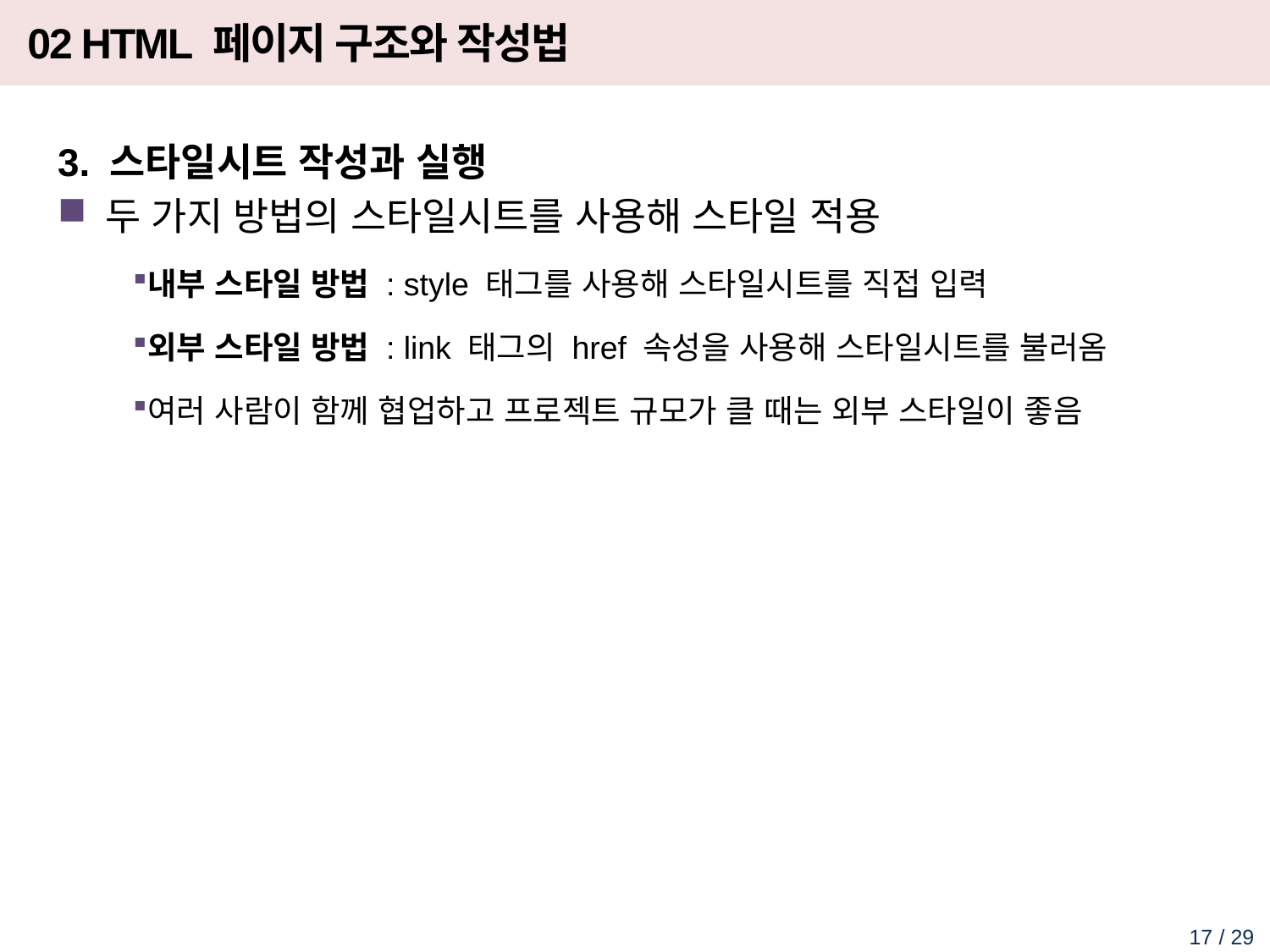

# 02 HTML 페이지 구조와 작성법
3. 스타일시트 작성과 실행
두 가지 방법의 스타일시트를 사용해 스타일 적용
내부 스타일 방법 : style 태그를 사용해 스타일시트를 직접 입력
외부 스타일 방법 : link 태그의 href 속성을 사용해 스타일시트를 불러옴
여러 사람이 함께 협업하고 프로젝트 규모가 클 때는 외부 스타일이 좋음